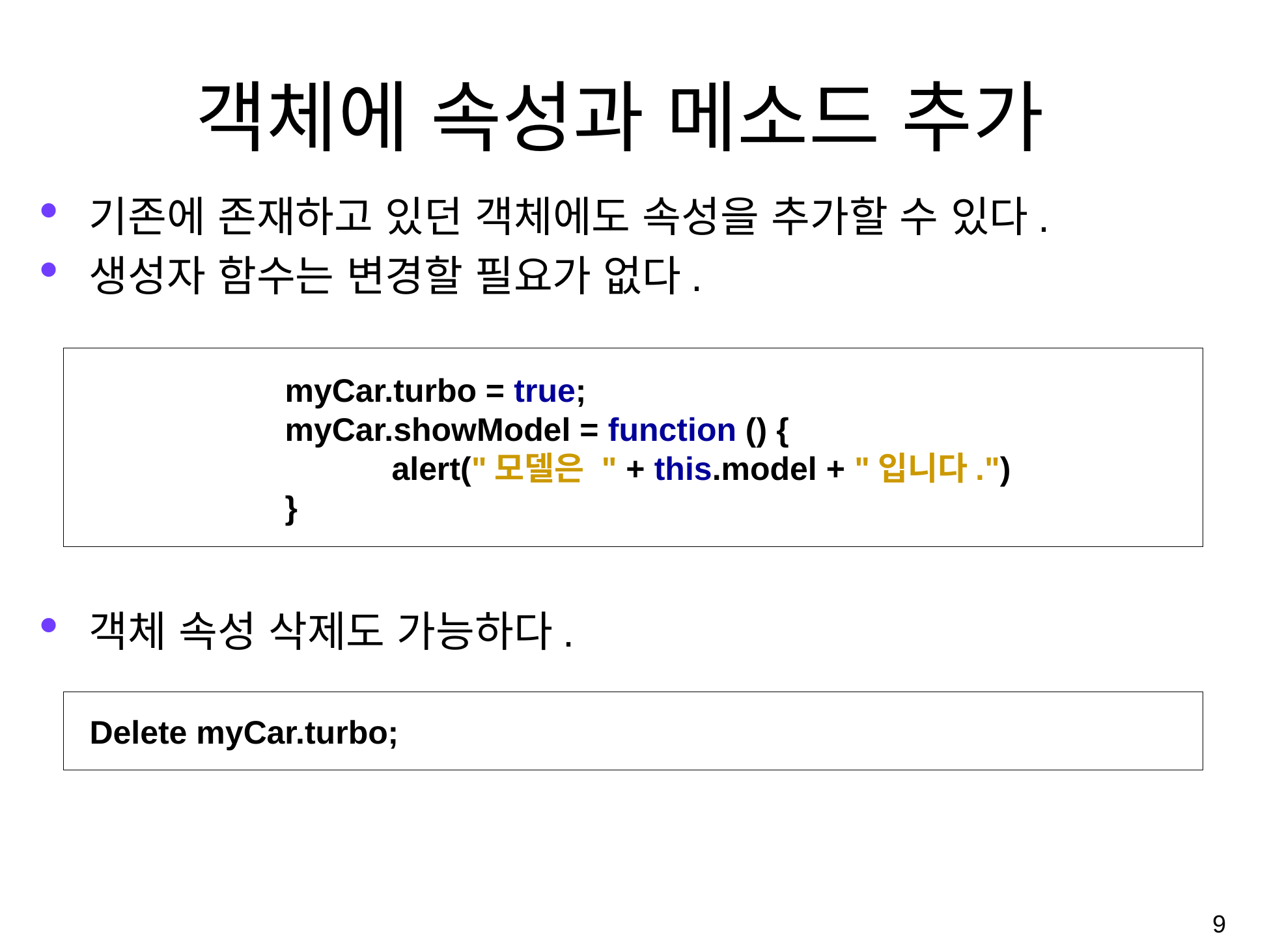

# 객체에 속성과 메소드 추가
기존에 존재하고 있던 객체에도 속성을 추가할 수 있다.
생성자 함수는 변경할 필요가 없다.

객체 속성 삭제도 가능하다.

		myCar.turbo = true;
		myCar.showModel = function () {
			 alert("모델은 " + this.model + "입니다.")
		}
Delete myCar.turbo;
9